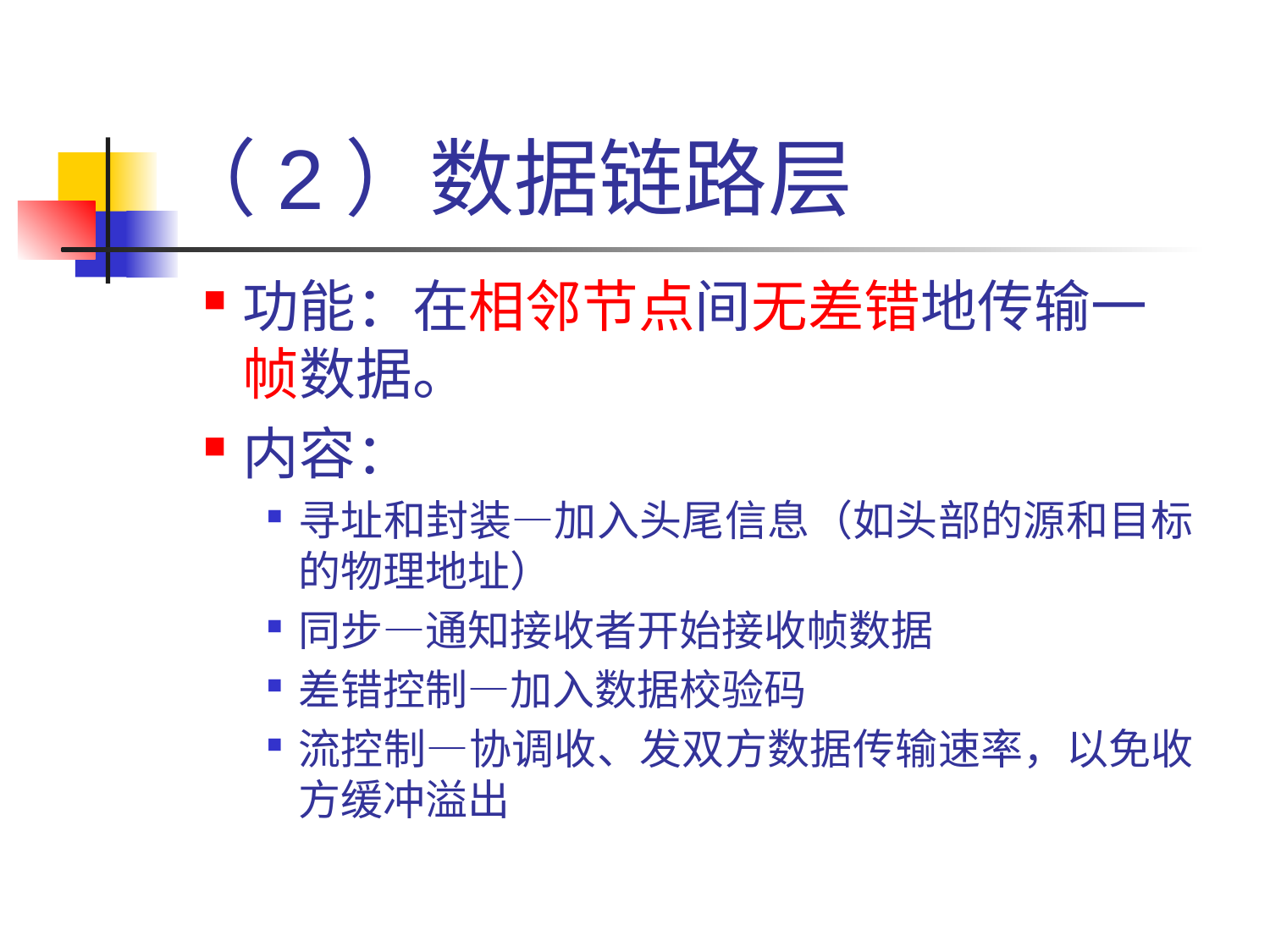

# （2）数据链路层
功能：在相邻节点间无差错地传输一帧数据。
内容：
寻址和封装—加入头尾信息（如头部的源和目标的物理地址）
同步—通知接收者开始接收帧数据
差错控制—加入数据校验码
流控制—协调收、发双方数据传输速率，以免收方缓冲溢出